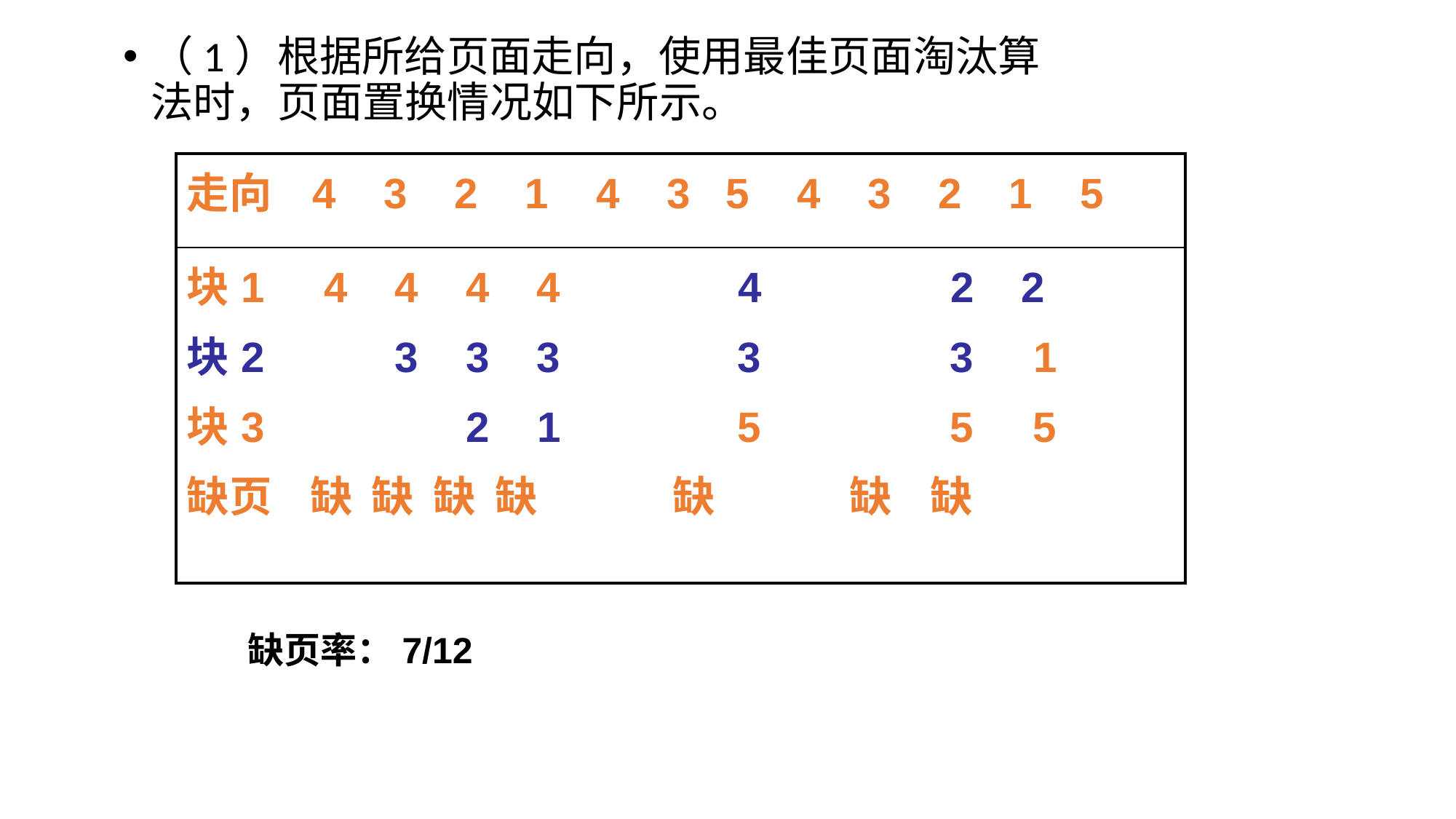

（1）根据所给页面走向，使用最佳页面淘汰算法时，页面置换情况如下所示。
| 走向 4 3 2 1 4 3 5 4 3 2 1 5 |
| --- |
| 块1 4 4 4 4 4 2 2 块2 3 3 3 3 3 1 块3 2 1 5 5 5 缺页 缺 缺 缺 缺 缺 缺 缺 |
缺页率：7/12